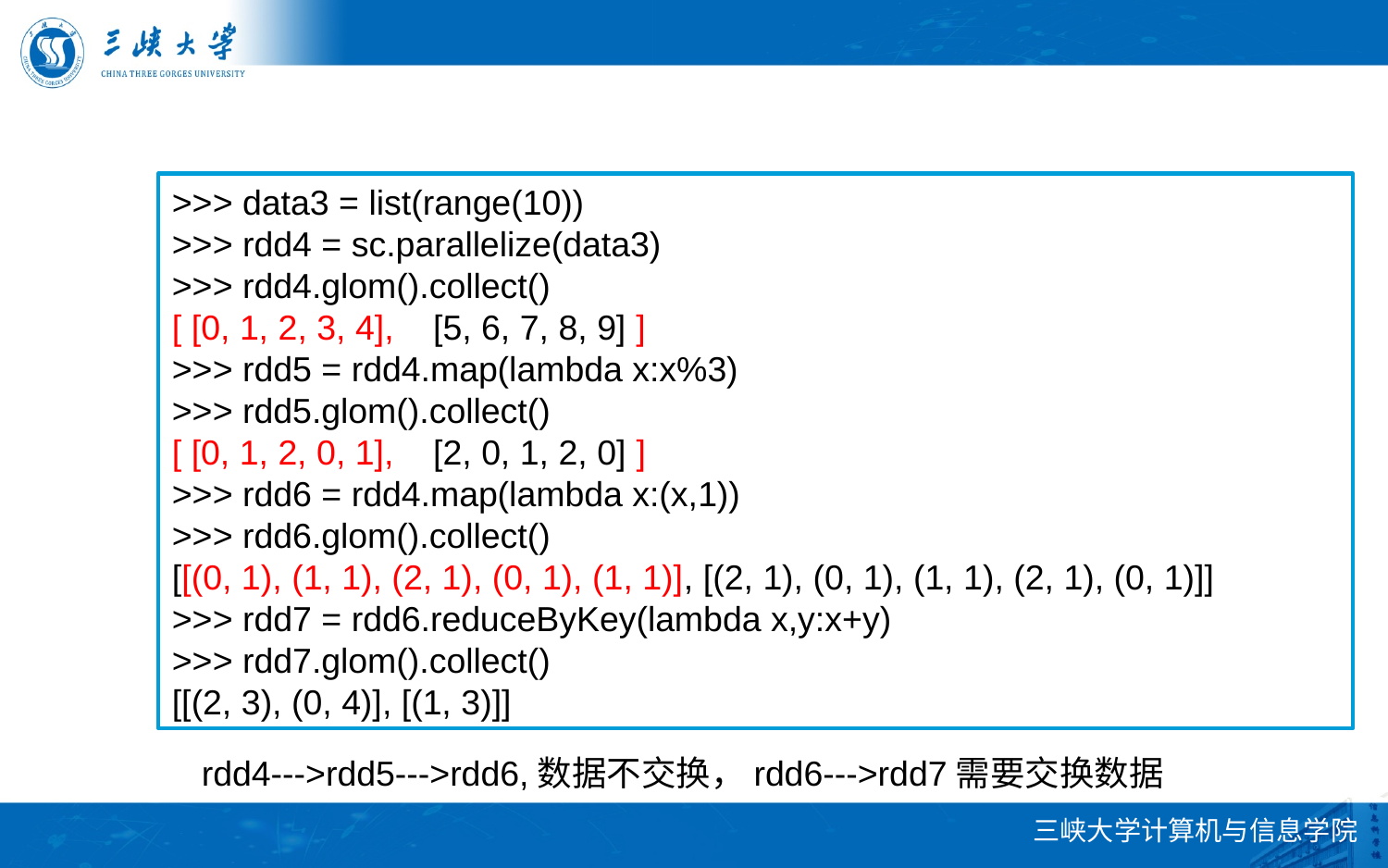

RDD的shuffle
>>> data3 = list(range(10))
>>> rdd4 = sc.parallelize(data3)
>>> rdd4.glom().collect()
[ [0, 1, 2, 3, 4],    [5, 6, 7, 8, 9] ]
>>> rdd5 = rdd4.map(lambda x:x%3)
>>> rdd5.glom().collect()
[ [0, 1, 2, 0, 1],    [2, 0, 1, 2, 0] ]
>>> rdd6 = rdd4.map(lambda x:(x,1))
>>> rdd6.glom().collect()
[[(0, 1), (1, 1), (2, 1), (0, 1), (1, 1)], [(2, 1), (0, 1), (1, 1), (2, 1), (0, 1)]]
>>> rdd7 = rdd6.reduceByKey(lambda x,y:x+y)
>>> rdd7.glom().collect()
[[(2, 3), (0, 4)], [(1, 3)]]
rdd4--->rdd5--->rdd6,数据不交换，rdd6--->rdd7需要交换数据